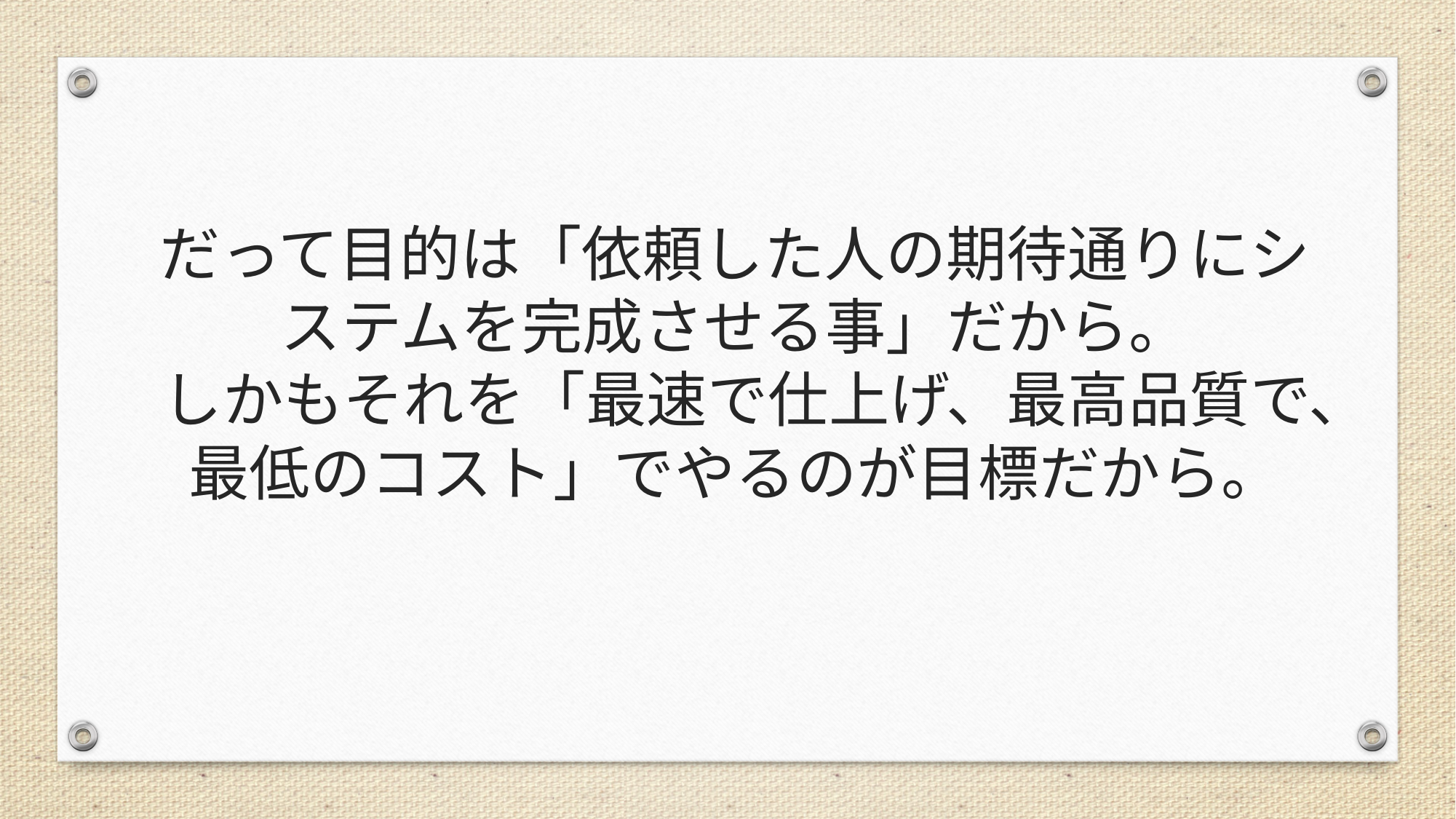

だって目的は「依頼した人の期待通りにシステムを完成させる事」だから。
しかもそれを「最速で仕上げ、最高品質で、最低のコスト」でやるのが目標だから。